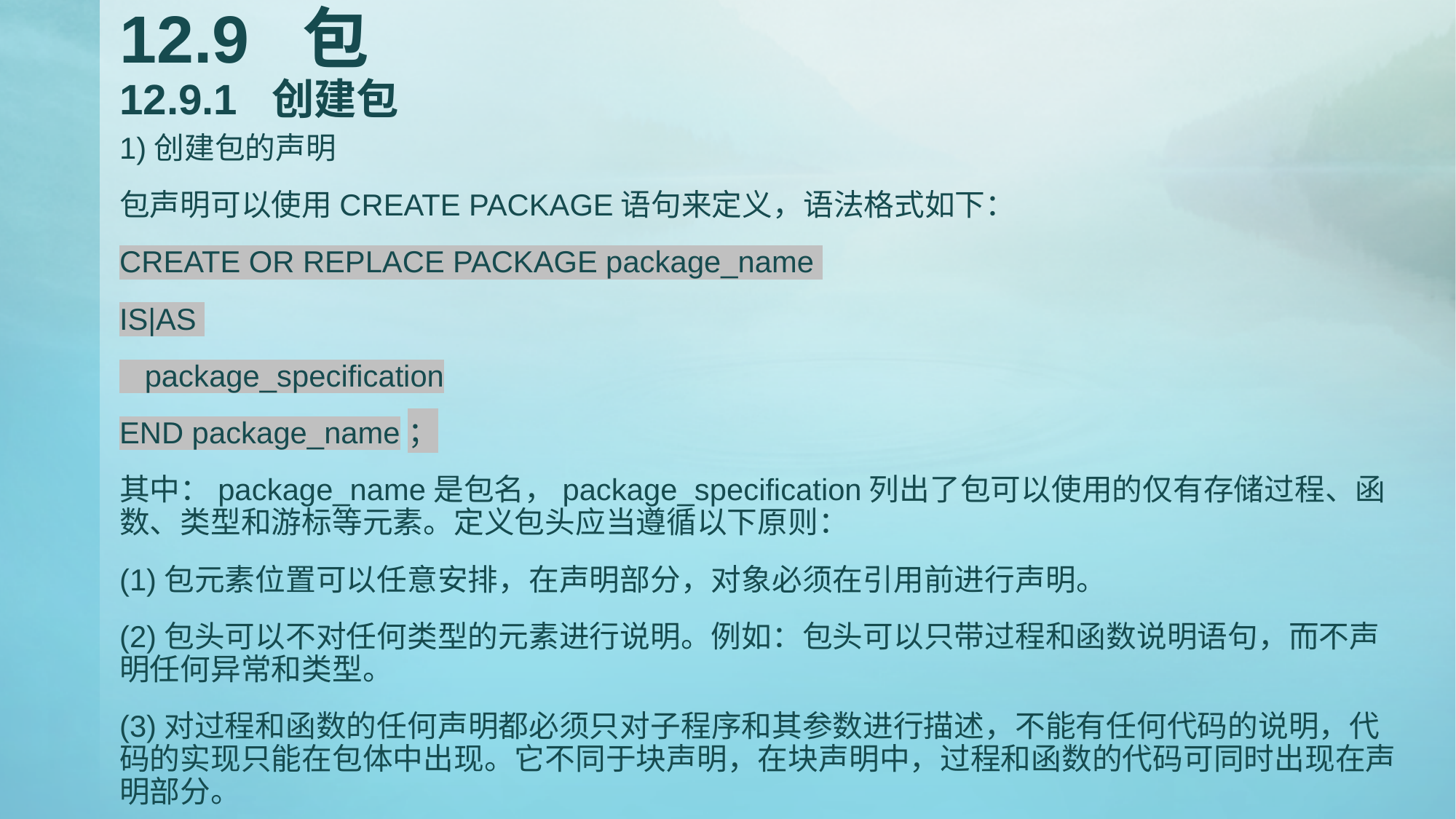

# 12.9  包 12.9.1  创建包
1)创建包的声明
包声明可以使用CREATE PACKAGE语句来定义，语法格式如下：
CREATE OR REPLACE PACKAGE package_name
IS|AS
   package_specification
END package_name；
其中：package_name是包名，package_specification列出了包可以使用的仅有存储过程、函数、类型和游标等元素。定义包头应当遵循以下原则：
(1)包元素位置可以任意安排，在声明部分，对象必须在引用前进行声明。
(2)包头可以不对任何类型的元素进行说明。例如：包头可以只带过程和函数说明语句，而不声明任何异常和类型。
(3)对过程和函数的任何声明都必须只对子程序和其参数进行描述，不能有任何代码的说明，代码的实现只能在包体中出现。它不同于块声明，在块声明中，过程和函数的代码可同时出现在声明部分。